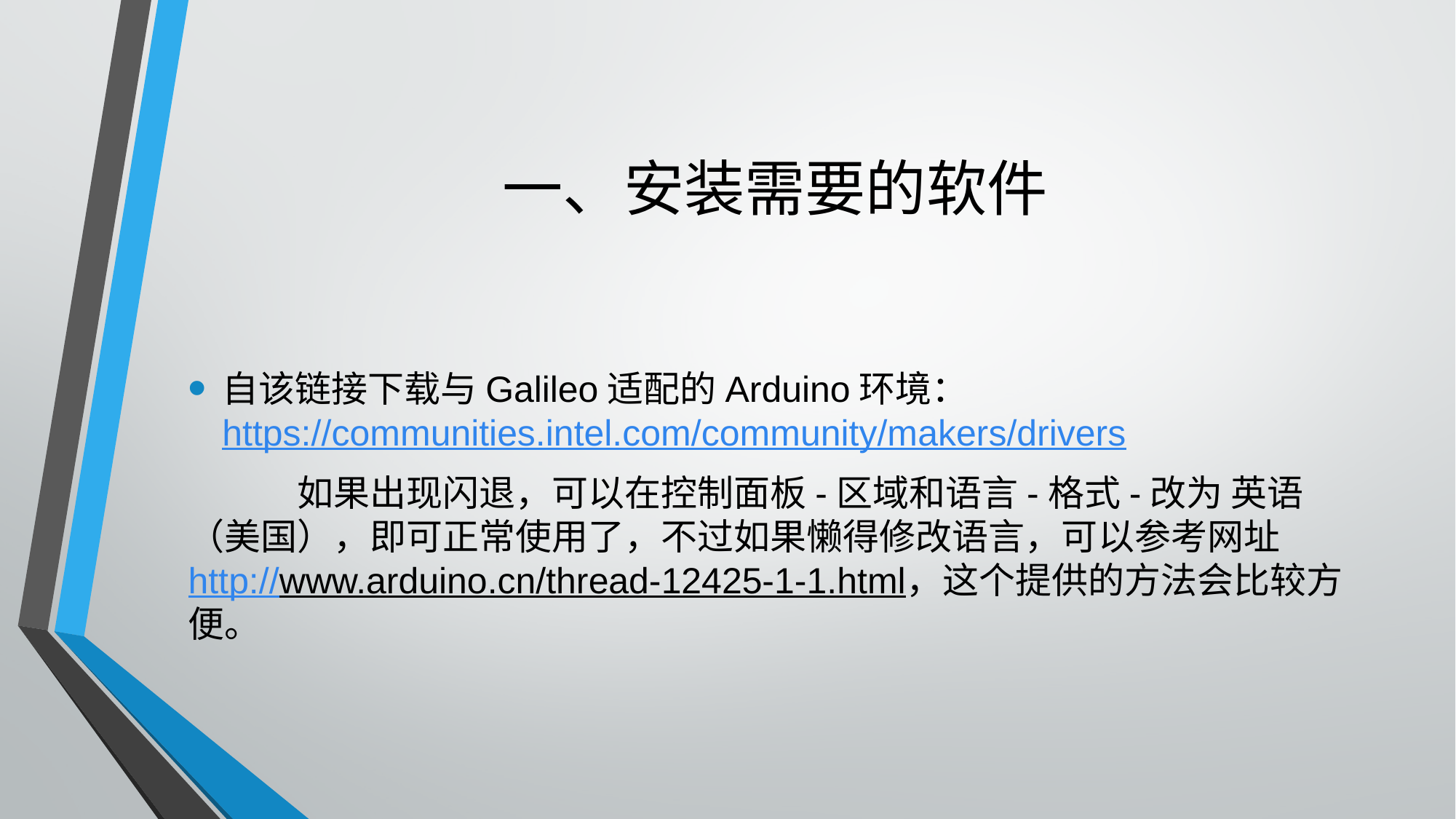

# 一、安装需要的软件
自该链接下载与Galileo适配的Arduino环境：https://communities.intel.com/community/makers/drivers
	如果出现闪退，可以在控制面板-区域和语言-格式-改为 英语（美国），即可正常使用了，不过如果懒得修改语言，可以参考网址http://www.arduino.cn/thread-12425-1-1.html，这个提供的方法会比较方便。